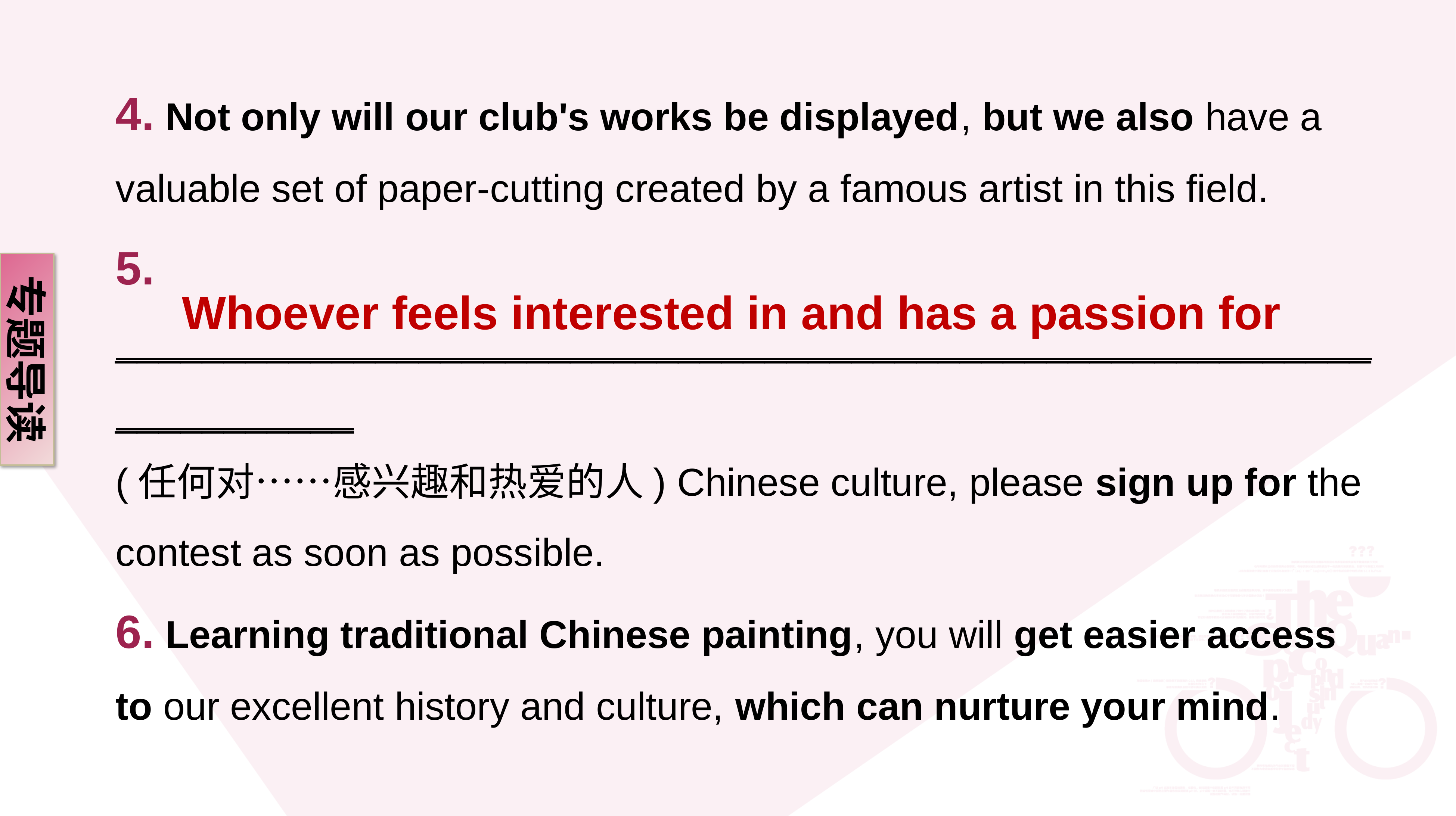

4. Not only will our club's works be displayed, but we also have a valuable set of paper-cutting created by a famous artist in this field.
5. _____________________________________________________________________
(任何对……感兴趣和热爱的人) Chinese culture, please sign up for the contest as soon as possible.
6. Learning traditional Chinese painting, you will get easier access to our excellent history and culture, which can nurture your mind.
专题导读
Whoever feels interested in and has a passion for